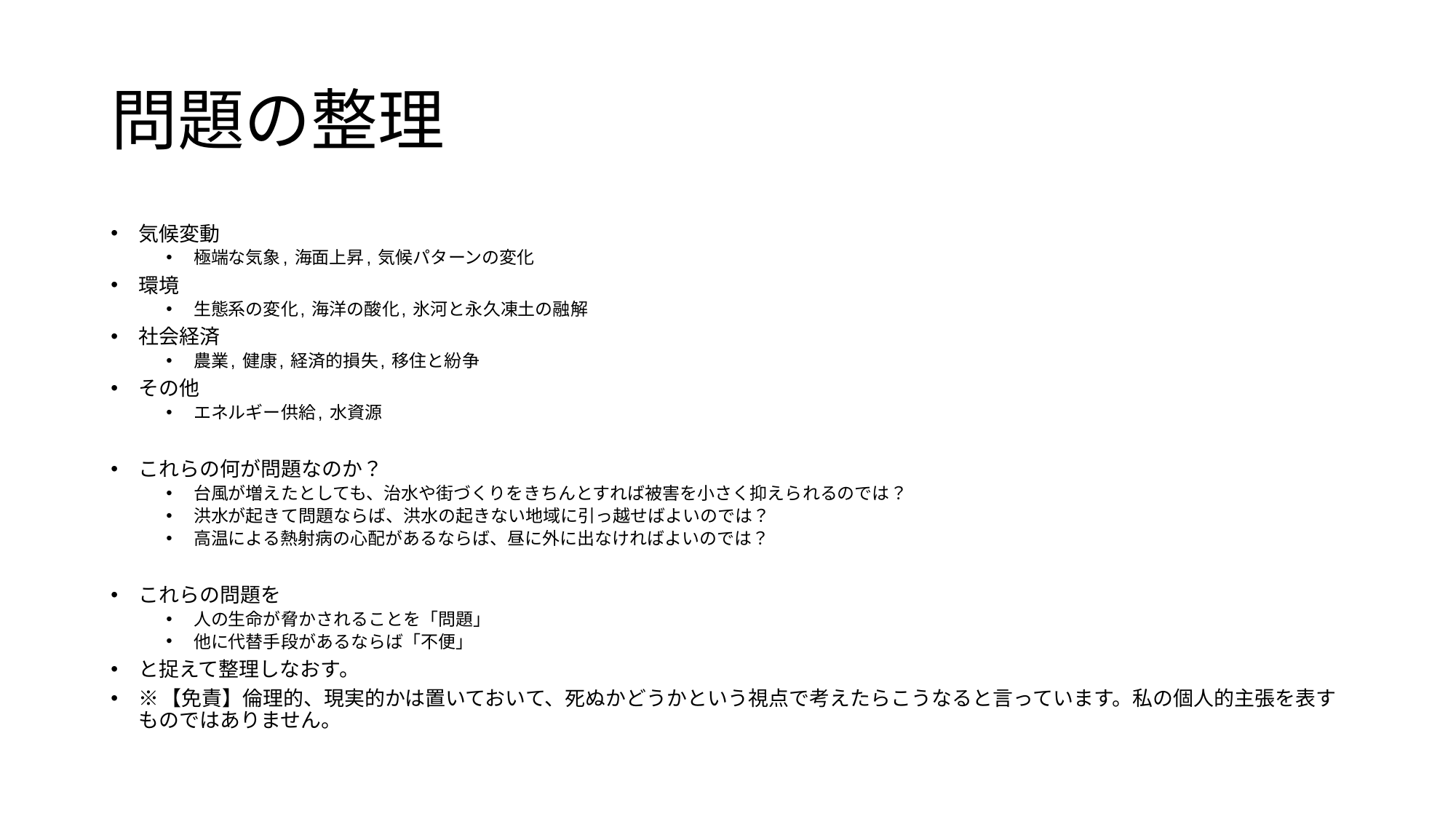

# 問題の整理
気候変動
極端な気象, 海面上昇, 気候パターンの変化
環境
生態系の変化, 海洋の酸化, 氷河と永久凍土の融解
社会経済
農業, 健康, 経済的損失, 移住と紛争
その他
エネルギー供給, 水資源

これらの何が問題なのか？
台風が増えたとしても、治水や街づくりをきちんとすれば被害を小さく抑えられるのでは？
洪水が起きて問題ならば、洪水の起きない地域に引っ越せばよいのでは？
高温による熱射病の心配があるならば、昼に外に出なければよいのでは？

これらの問題を
人の生命が脅かされることを「問題」
他に代替手段があるならば「不便」
と捉えて整理しなおす。
※【免責】倫理的、現実的かは置いておいて、死ぬかどうかという視点で考えたらこうなると言っています。私の個人的主張を表すものではありません。